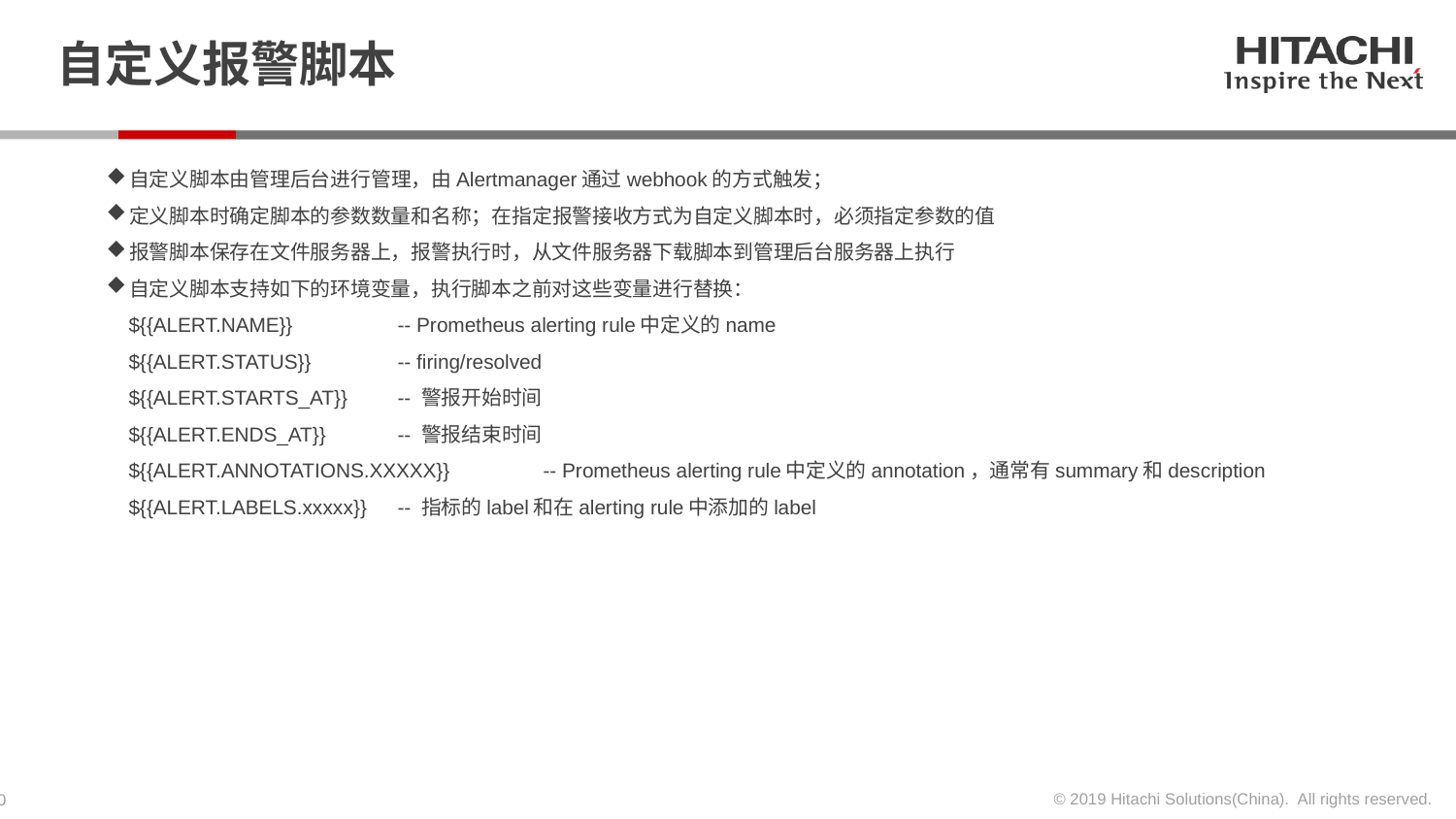

# 自定义报警脚本
自定义脚本由管理后台进行管理，由Alertmanager通过webhook的方式触发；
定义脚本时确定脚本的参数数量和名称；在指定报警接收方式为自定义脚本时，必须指定参数的值
报警脚本保存在文件服务器上，报警执行时，从文件服务器下载脚本到管理后台服务器上执行
自定义脚本支持如下的环境变量，执行脚本之前对这些变量进行替换：
    ${{ALERT.NAME}}	-- Prometheus alerting rule中定义的name
    ${{ALERT.STATUS}}	-- firing/resolved
    ${{ALERT.STARTS_AT}}	-- 警报开始时间
    ${{ALERT.ENDS_AT}}	-- 警报结束时间
    ${{ALERT.ANNOTATIONS.XXXXX}}	-- Prometheus alerting rule中定义的annotation，通常有summary和description
    ${{ALERT.LABELS.xxxxx}}	-- 指标的label和在alerting rule中添加的label